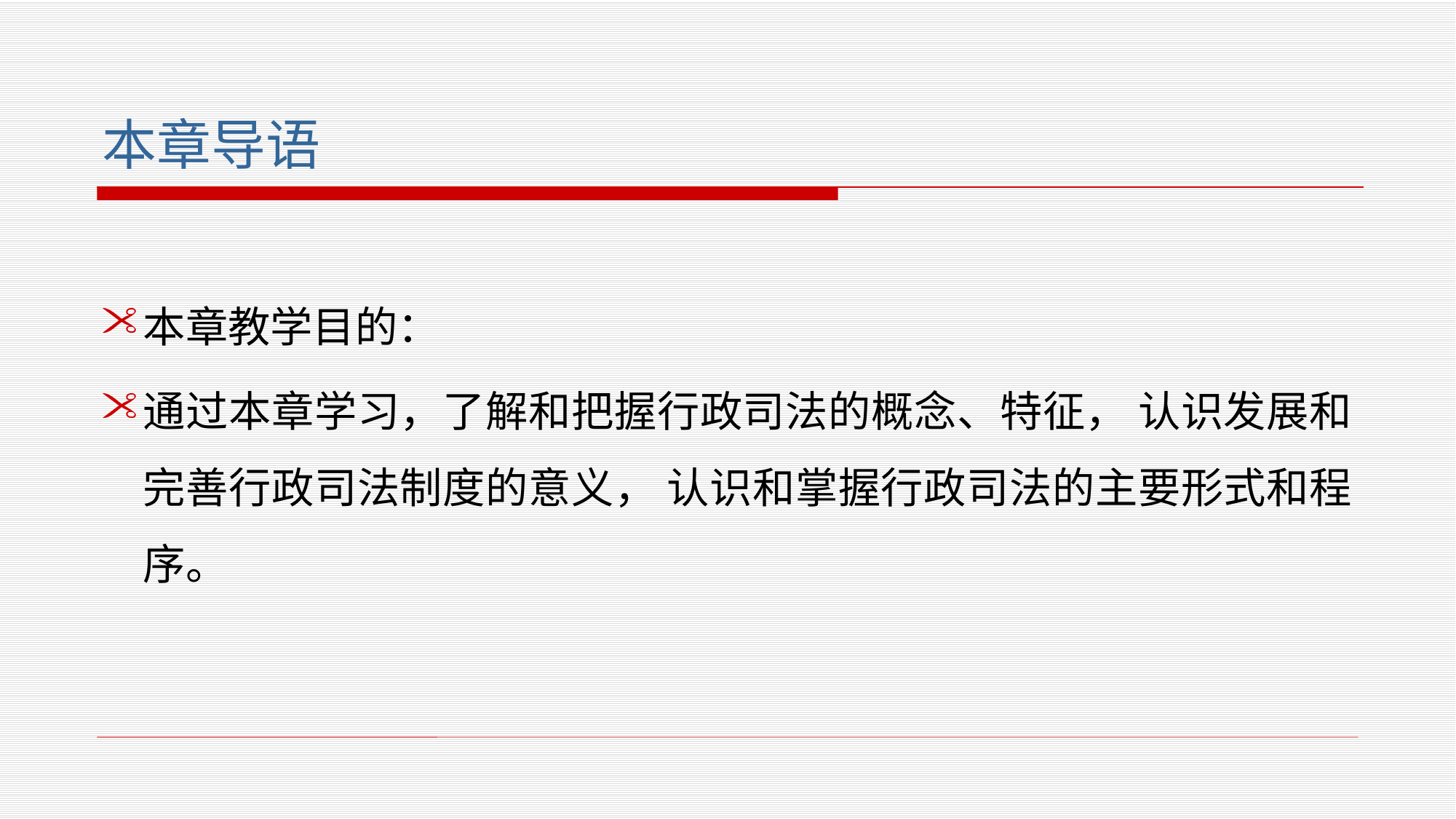

# 本章导语

本章教学目的：
通过本章学习，了解和把握行政司法的概念、特征， 认识发展和完善行政司法制度的意义， 认识和掌握行政司法的主要形式和程序。